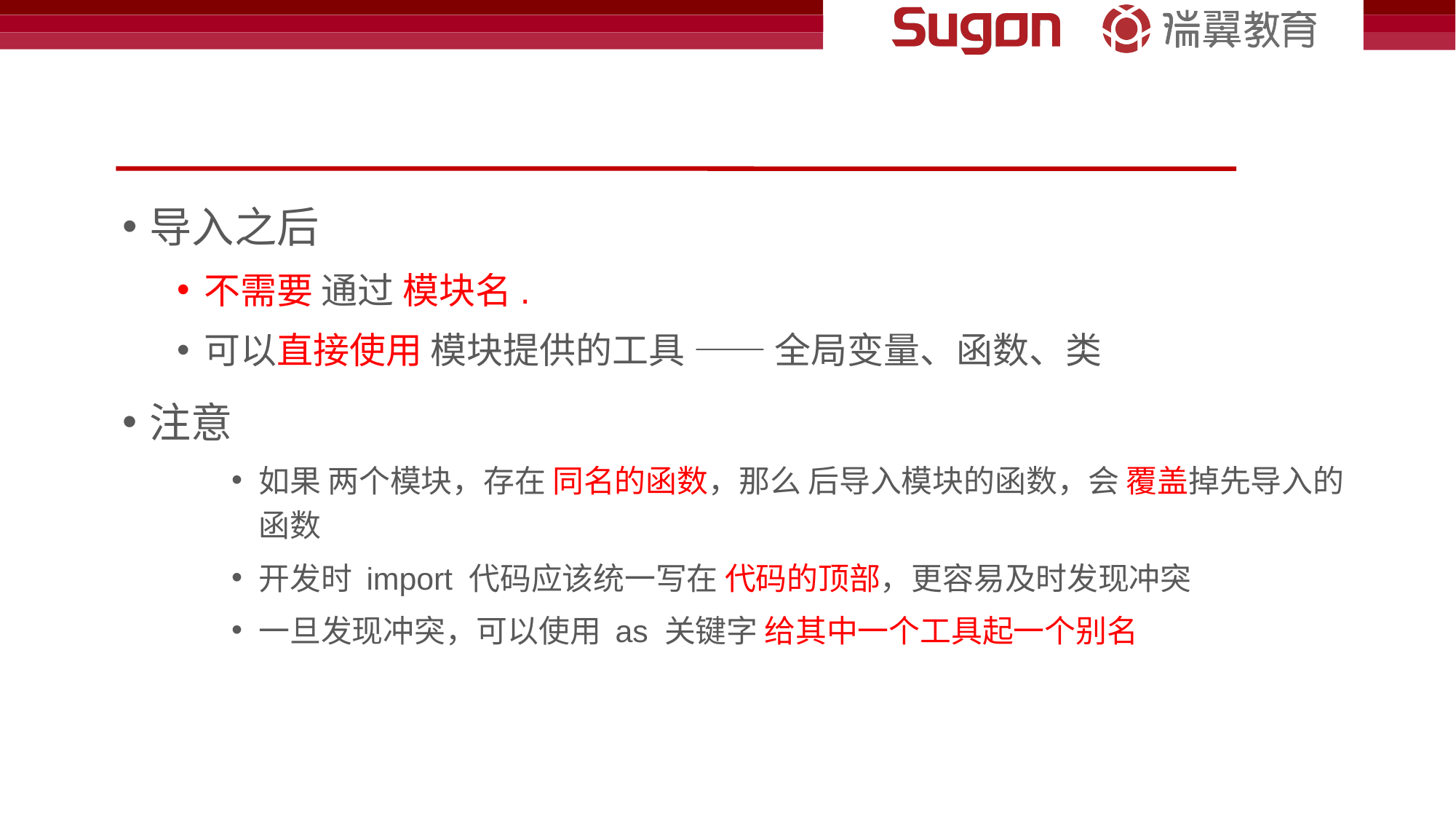

#
导入之后
不需要 通过 模块名.
可以直接使用 模块提供的工具 —— 全局变量、函数、类
注意
如果 两个模块，存在 同名的函数，那么 后导入模块的函数，会 覆盖掉先导入的函数
开发时 import 代码应该统一写在 代码的顶部，更容易及时发现冲突
一旦发现冲突，可以使用 as 关键字 给其中一个工具起一个别名